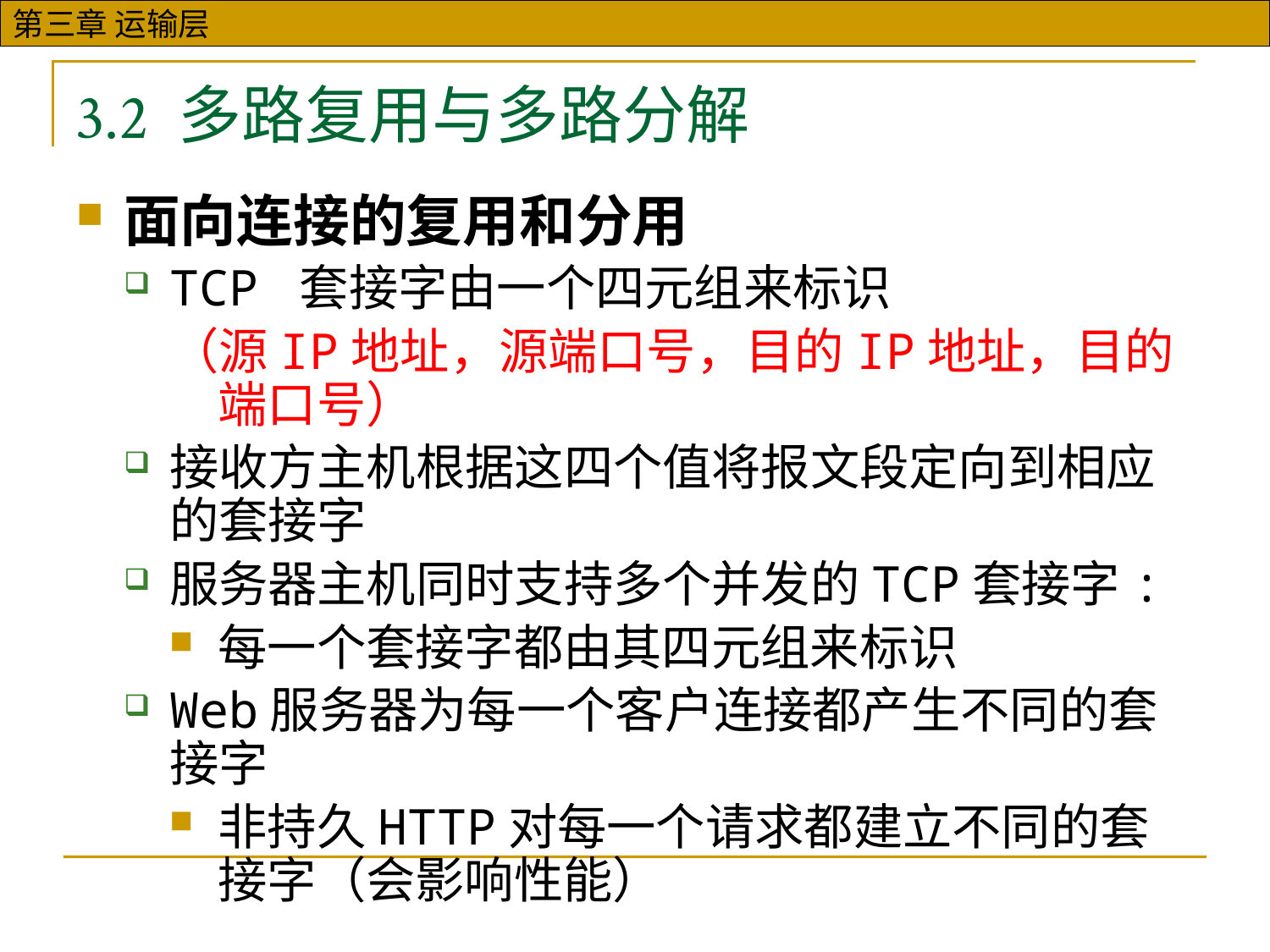

# 3.2 多路复用与多路分解
面向连接的复用和分用
TCP 套接字由一个四元组来标识
（源IP地址，源端口号，目的IP地址，目的端口号）
接收方主机根据这四个值将报文段定向到相应的套接字
服务器主机同时支持多个并发的TCP套接字:
每一个套接字都由其四元组来标识
Web服务器为每一个客户连接都产生不同的套接字
非持久HTTP对每一个请求都建立不同的套接字（会影响性能）
14